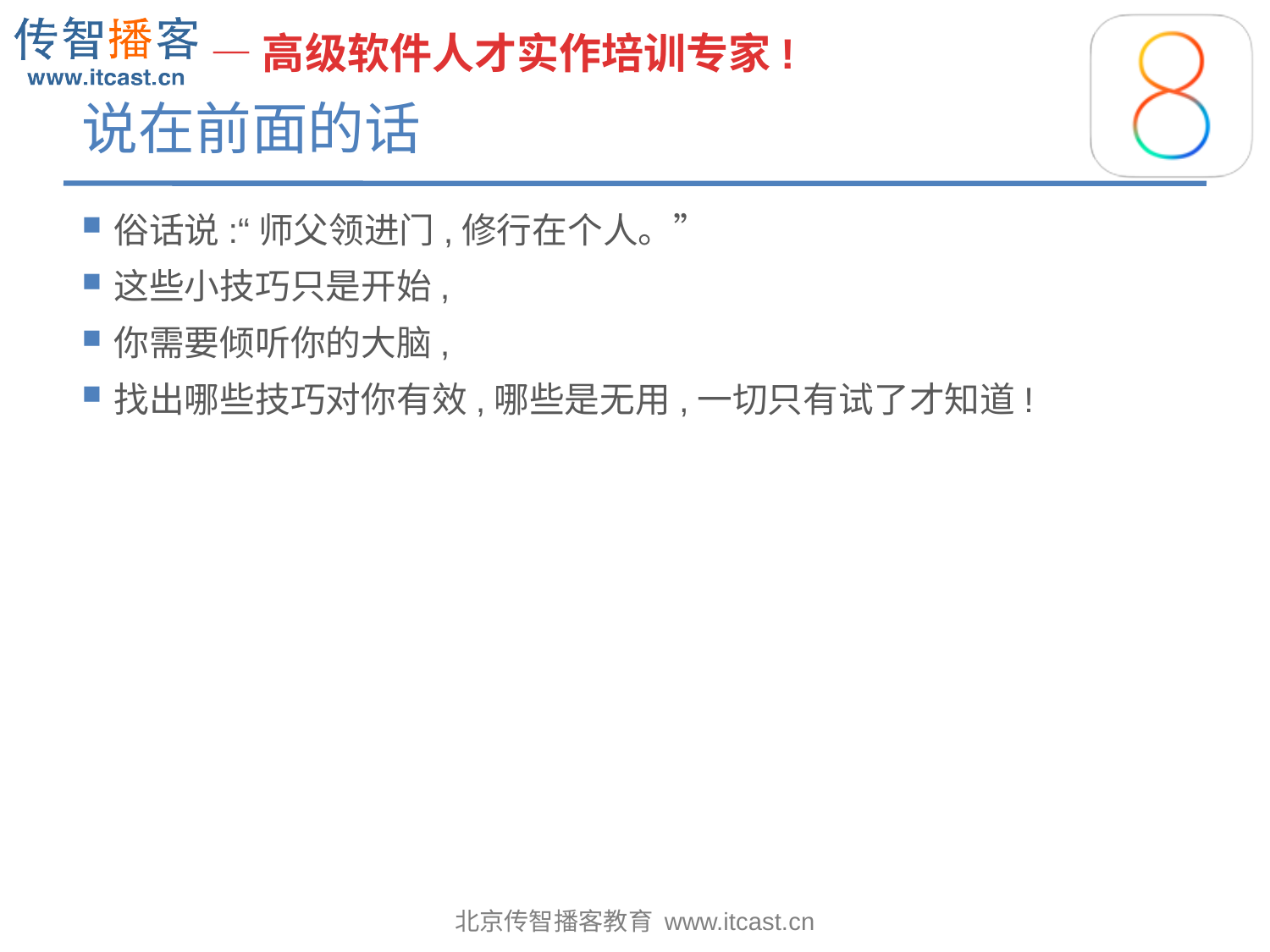

# 说在前面的话
俗话说:“师父领进门,修行在个人。”
这些小技巧只是开始,
你需要倾听你的大脑,
找出哪些技巧对你有效,哪些是无用,一切只有试了才知道!